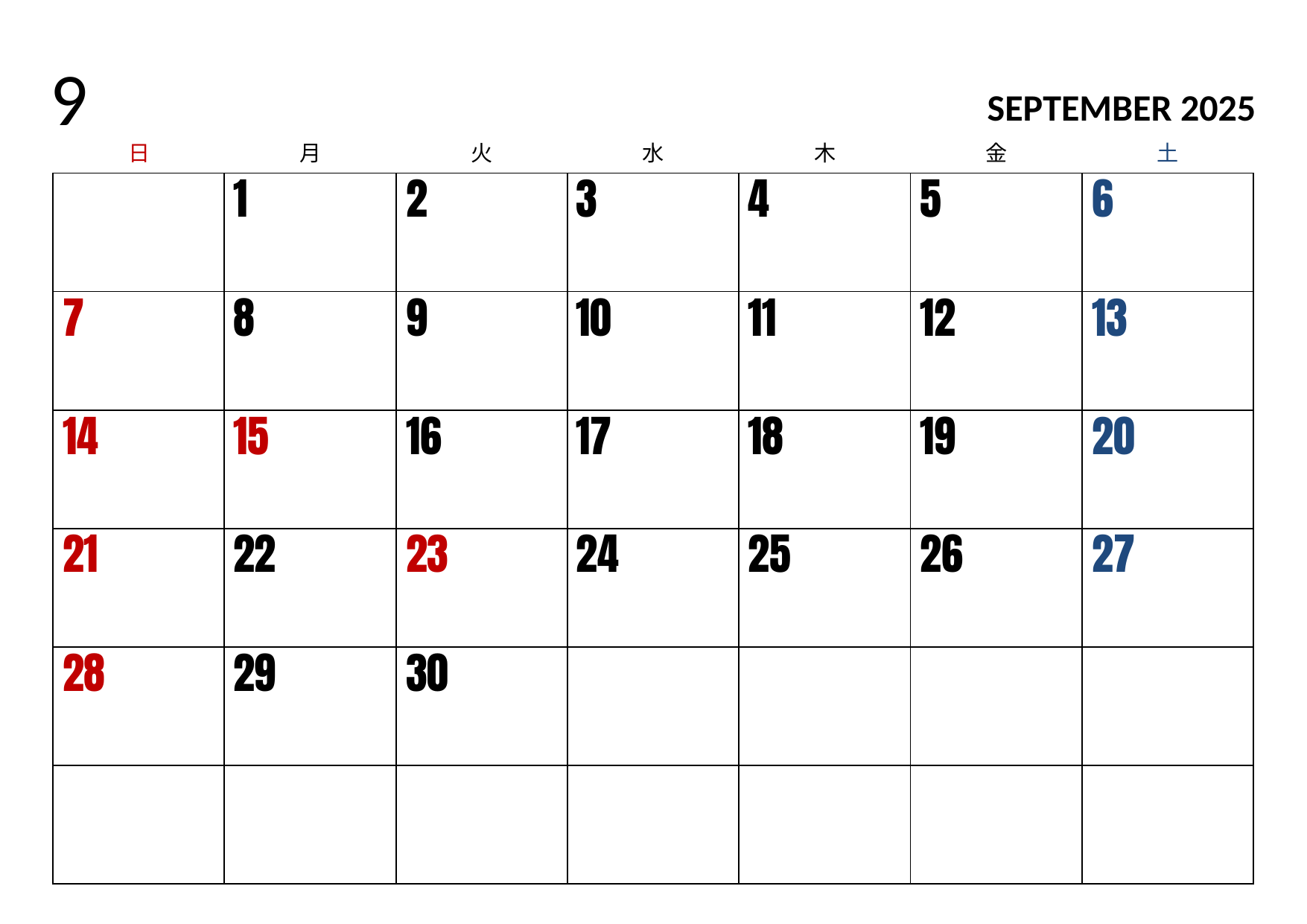

9
SEPTEMBER 2025
日
月
火
水
木
金
土

1
2

3

4
5
6

7
8
9
10
11
12
13

14
15
16
17
18
19
20
21
22
23
24
25
26
27

28
29
30